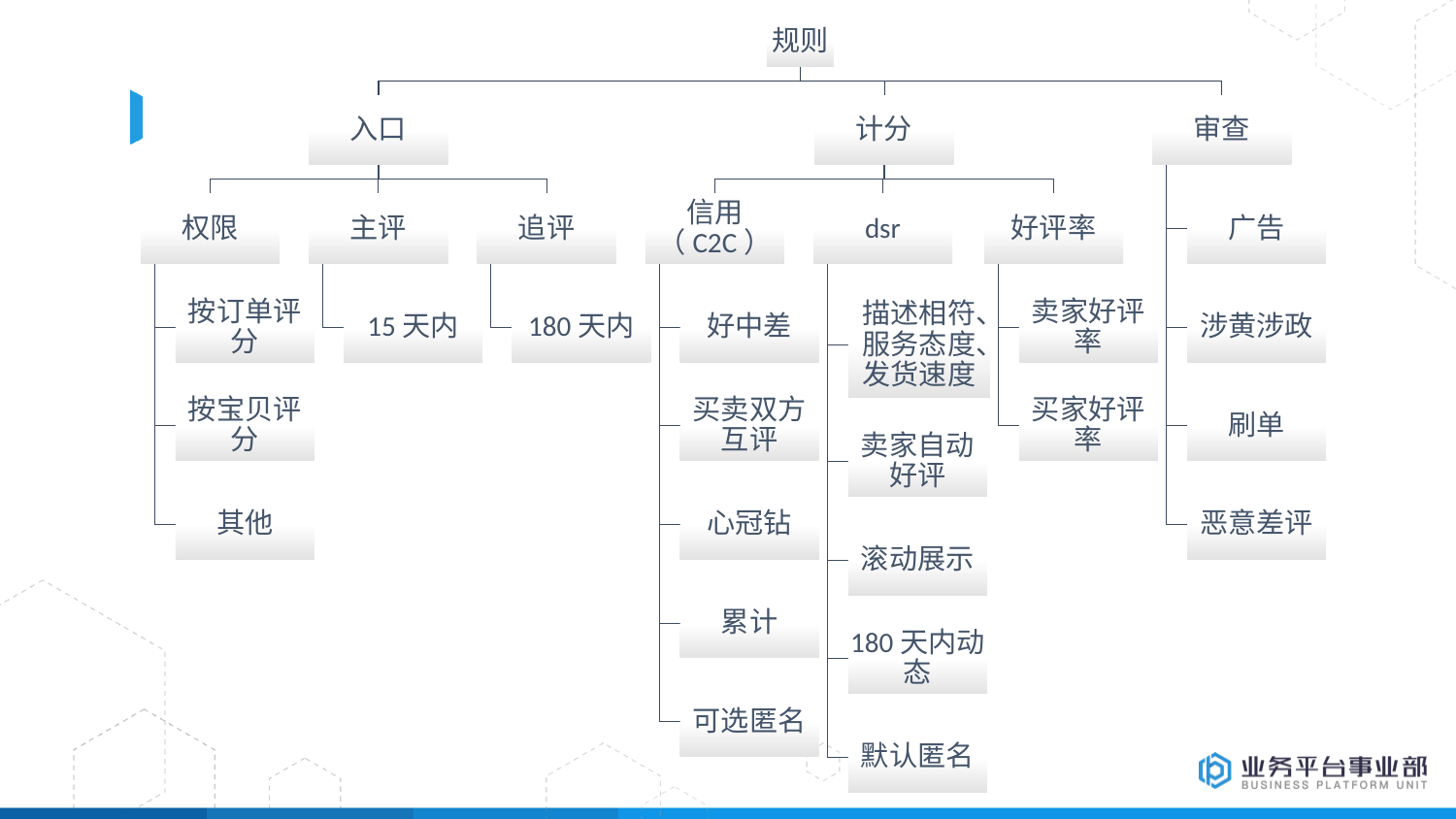

规则
入口
权限
按订单评分
按宝贝评分
其他
主评
15天内
追评
180天内
计分
信用（C2C）
好中差
买卖双方互评
心冠钻
累计
可选匿名
dsr
描述相符、服务态度、发货速度
卖家自动好评
滚动展示
180天内动态
默认匿名
好评率
卖家好评率
买家好评率
审查
广告
涉黄涉政
刷单
恶意差评